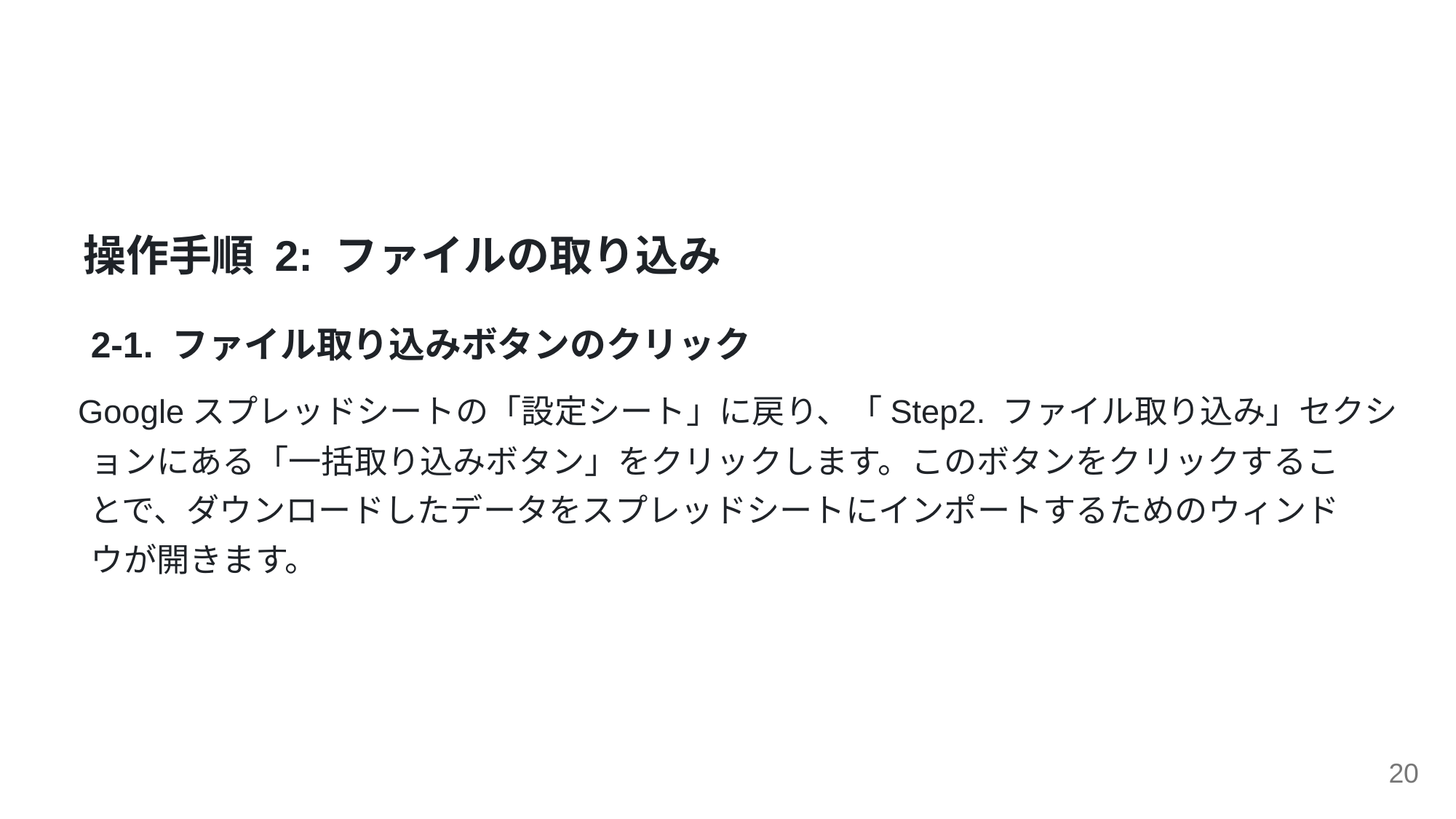

操作⼿順 2: ファイルの取り込み
2-1. ファイル取り込みボタンのクリック
Googleスプレッドシートの「設定シート」に戻り、「Step2. ファイル取り込み」セクシ
ョンにある「⼀括取り込みボタン」をクリックします。このボタンをクリックするこ
とで、ダウンロードしたデータをスプレッドシートにインポートするためのウィンド
ウが開きます。
20